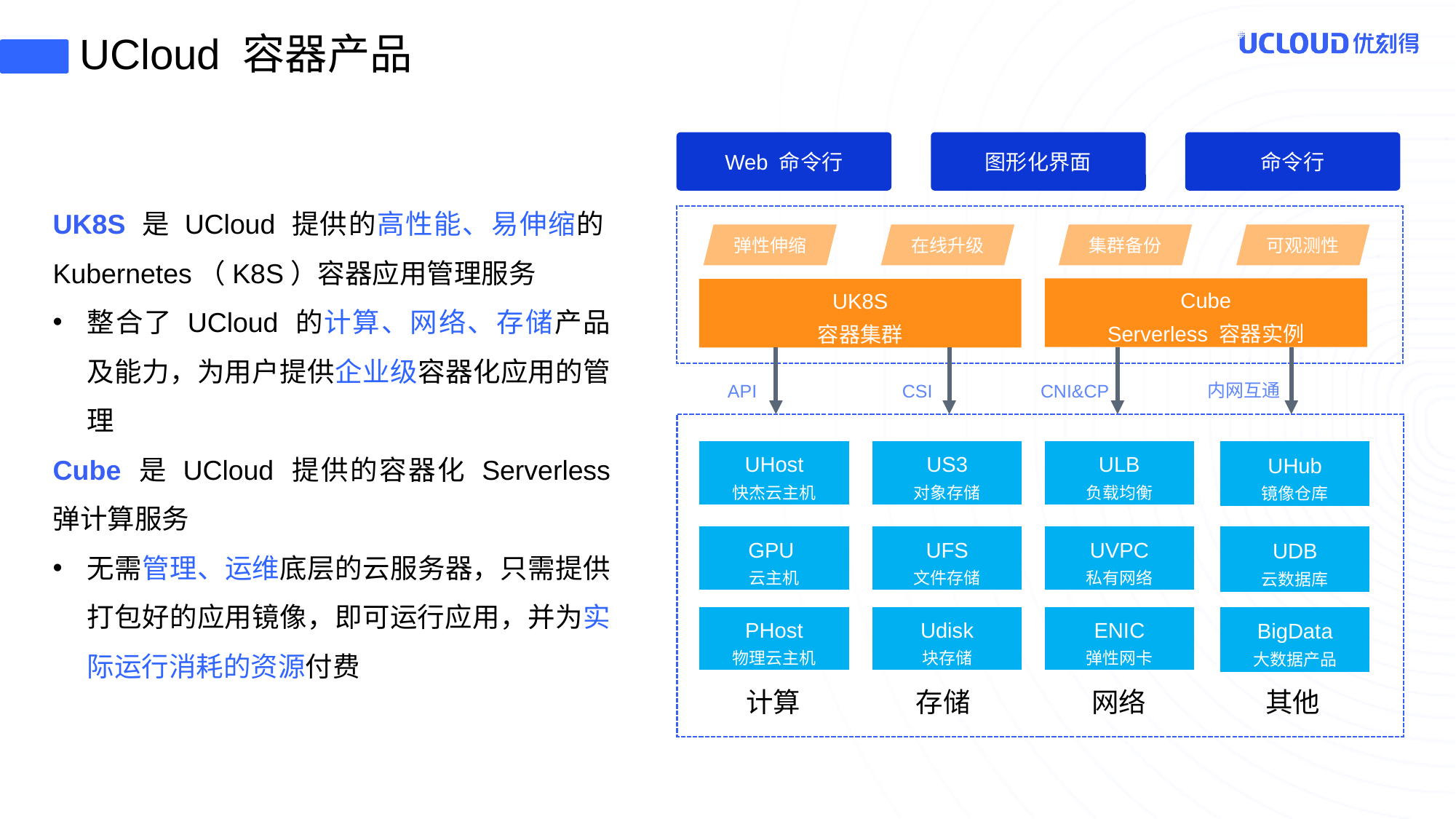

UCloud 容器产品
Web 命令行
图形化界面
命令行
UK8S 是 UCloud 提供的高性能、易伸缩的Kubernetes（K8S）容器应用管理服务
整合了 UCloud 的计算、网络、存储产品及能力，为用户提供企业级容器化应用的管理
Cube 是 UCloud 提供的容器化 Serverless 弹计算服务
无需管理、运维底层的云服务器，只需提供打包好的应用镜像，即可运行应用，并为实际运行消耗的资源付费

弹性伸缩
在线升级
集群备份
可观测性
Cube
Serverless 容器实例
UK8S
容器集群
内网互通
API
CSI
CNI&CP

UHost
快杰云主机
US3
对象存储
ULB
负载均衡
UHub
镜像仓库
GPU
云主机
UFS
文件存储
UVPC
私有网络
UDB
云数据库
PHost
物理云主机
Udisk
块存储
ENIC
弹性网卡
BigData
大数据产品
计算
存储
网络
其他